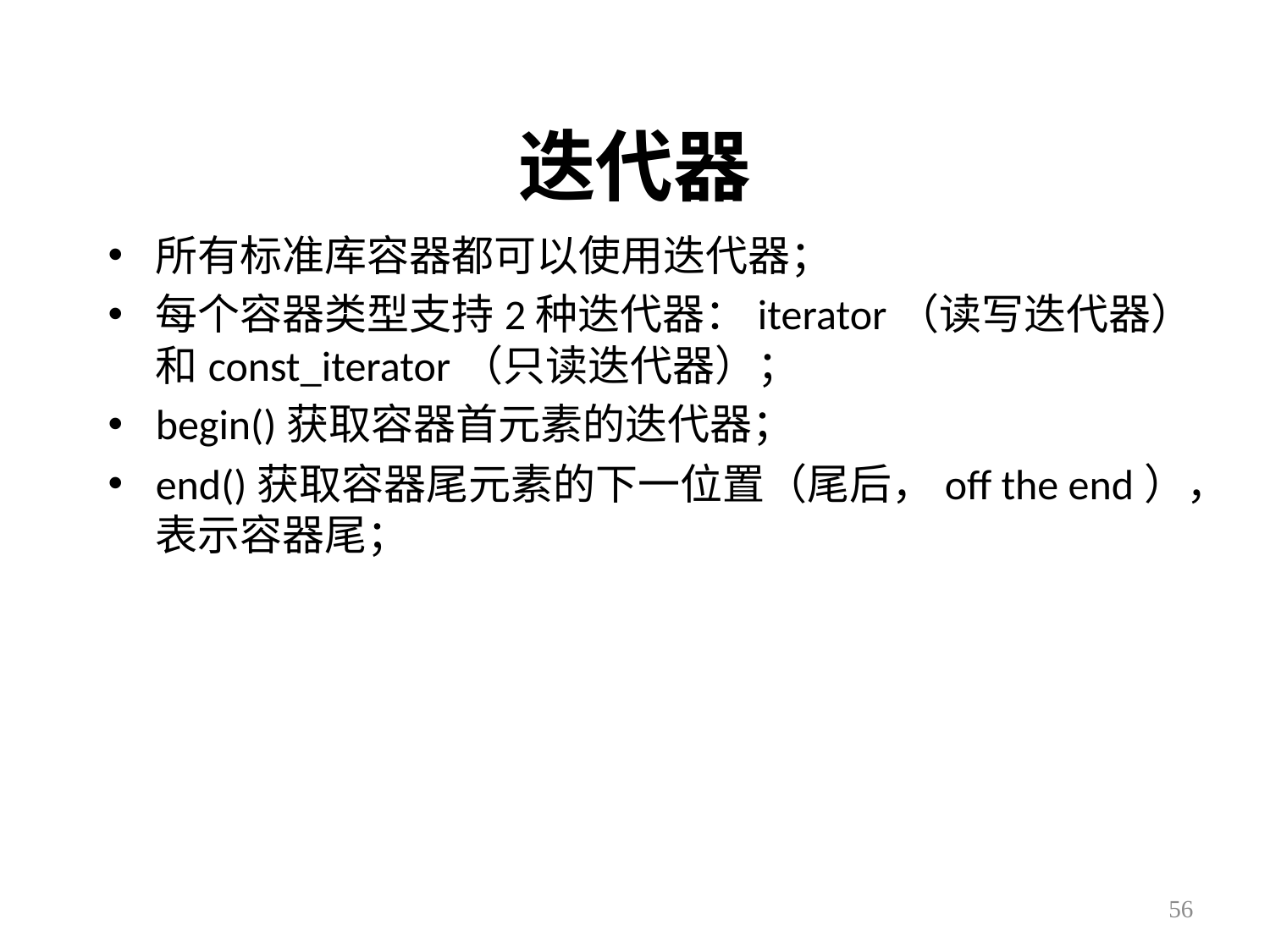

# 迭代器
所有标准库容器都可以使用迭代器；
每个容器类型支持2种迭代器：iterator（读写迭代器）和const_iterator（只读迭代器）；
begin()获取容器首元素的迭代器；
end()获取容器尾元素的下一位置（尾后，off the end），表示容器尾；

56